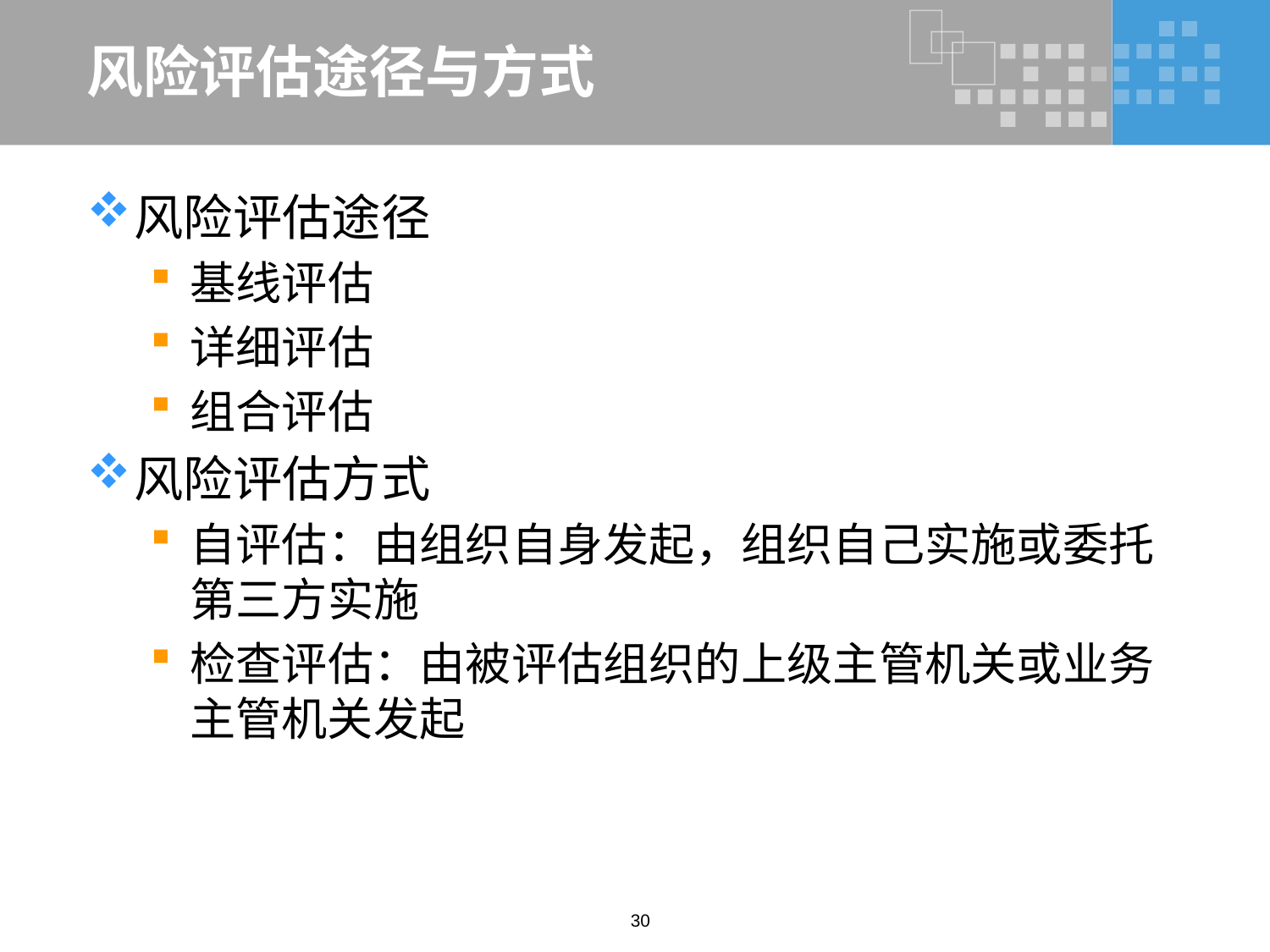

# 风险评估途径与方式
风险评估途径
基线评估
详细评估
组合评估
风险评估方式
自评估：由组织自身发起，组织自己实施或委托第三方实施
检查评估：由被评估组织的上级主管机关或业务主管机关发起

30